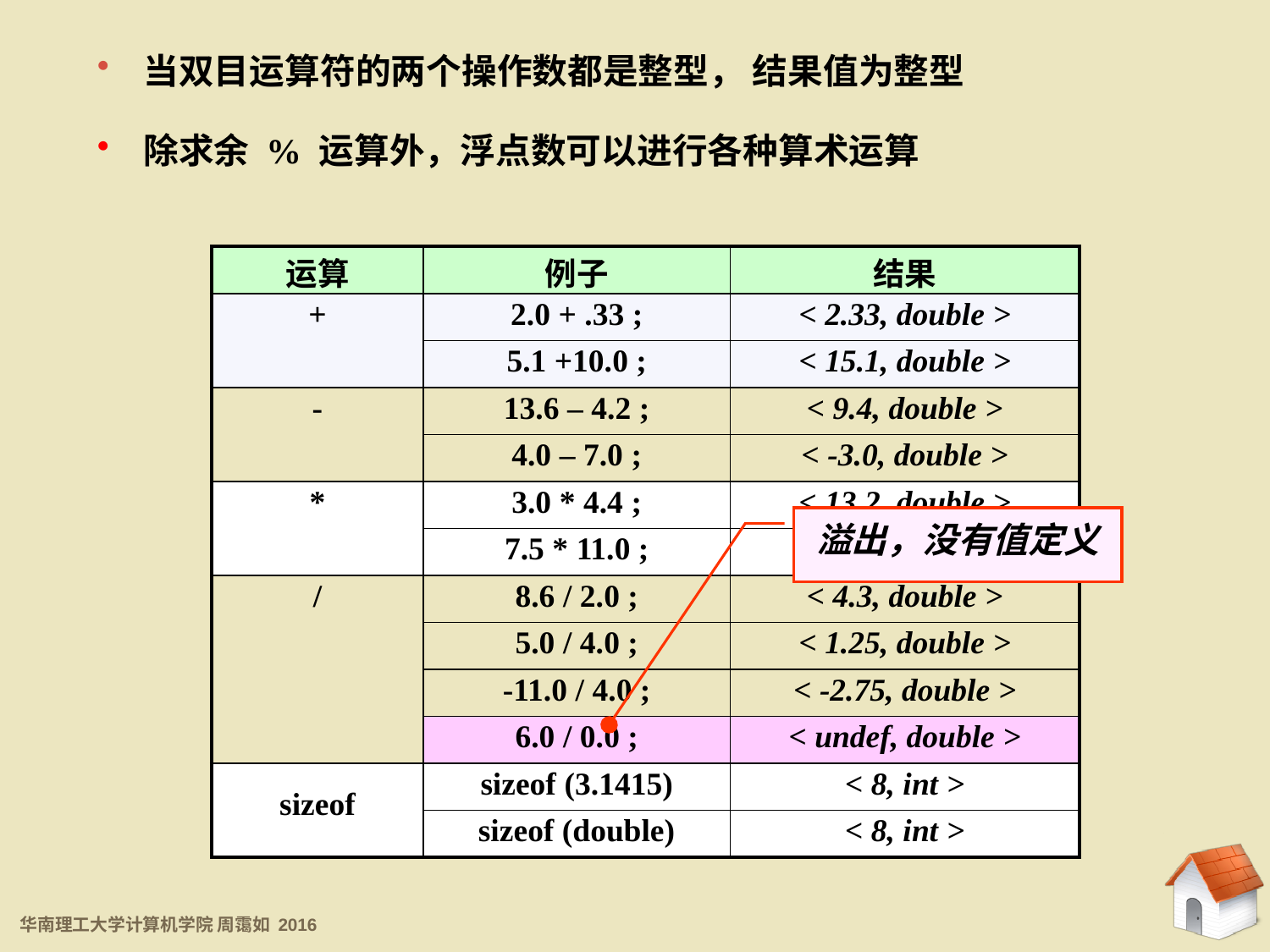

当双目运算符的两个操作数都是整型， 结果值为整型
 除求余 % 运算外，浮点数可以进行各种算术运算
| 运算 | 例子 | 结果 |
| --- | --- | --- |
| + | 2.0 + .33 ; | < 2.33, double > |
|  | 5.1 +10.0 ; | < 15.1, double > |
| - | 13.6 – 4.2 ; | < 9.4, double > |
|  | 4.0 – 7.0 ; | < -3.0, double > |
| \* | 3.0 \* 4.4 ; | < 13.2, double > |
|  | 7.5 \* 11.0 ; | < 82.5, double > |
| / | 8.6 / 2.0 ; | < 4.3, double > |
|  | 5.0 / 4.0 ; | < 1.25, double > |
|  | -11.0 / 4.0 ; | < -2.75, double > |
|  | 6.0 / 0.0 ; | < undef, double > |
| sizeof | sizeof (3.1415) | < 8, int > |
|  | sizeof (double) | < 8, int > |
溢出，没有值定义